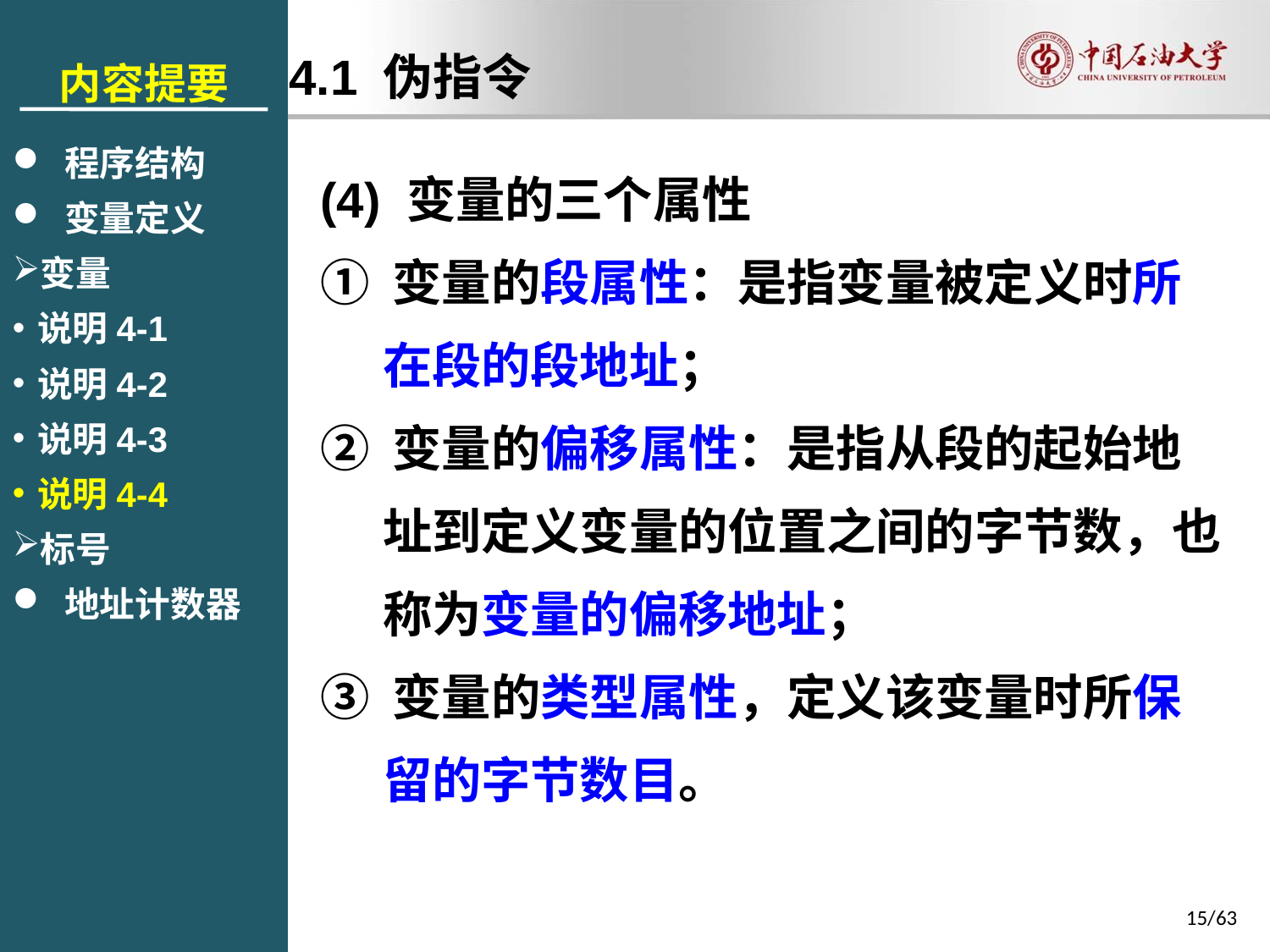

内容提要
 程序结构
 变量定义
变量
说明4-1
说明4-2
说明4-3
说明4-4
标号
 地址计数器
4.1 伪指令
(4) 变量的三个属性
① 变量的段属性：是指变量被定义时所在段的段地址；
② 变量的偏移属性：是指从段的起始地址到定义变量的位置之间的字节数，也称为变量的偏移地址；
③ 变量的类型属性，定义该变量时所保留的字节数目。
15/63